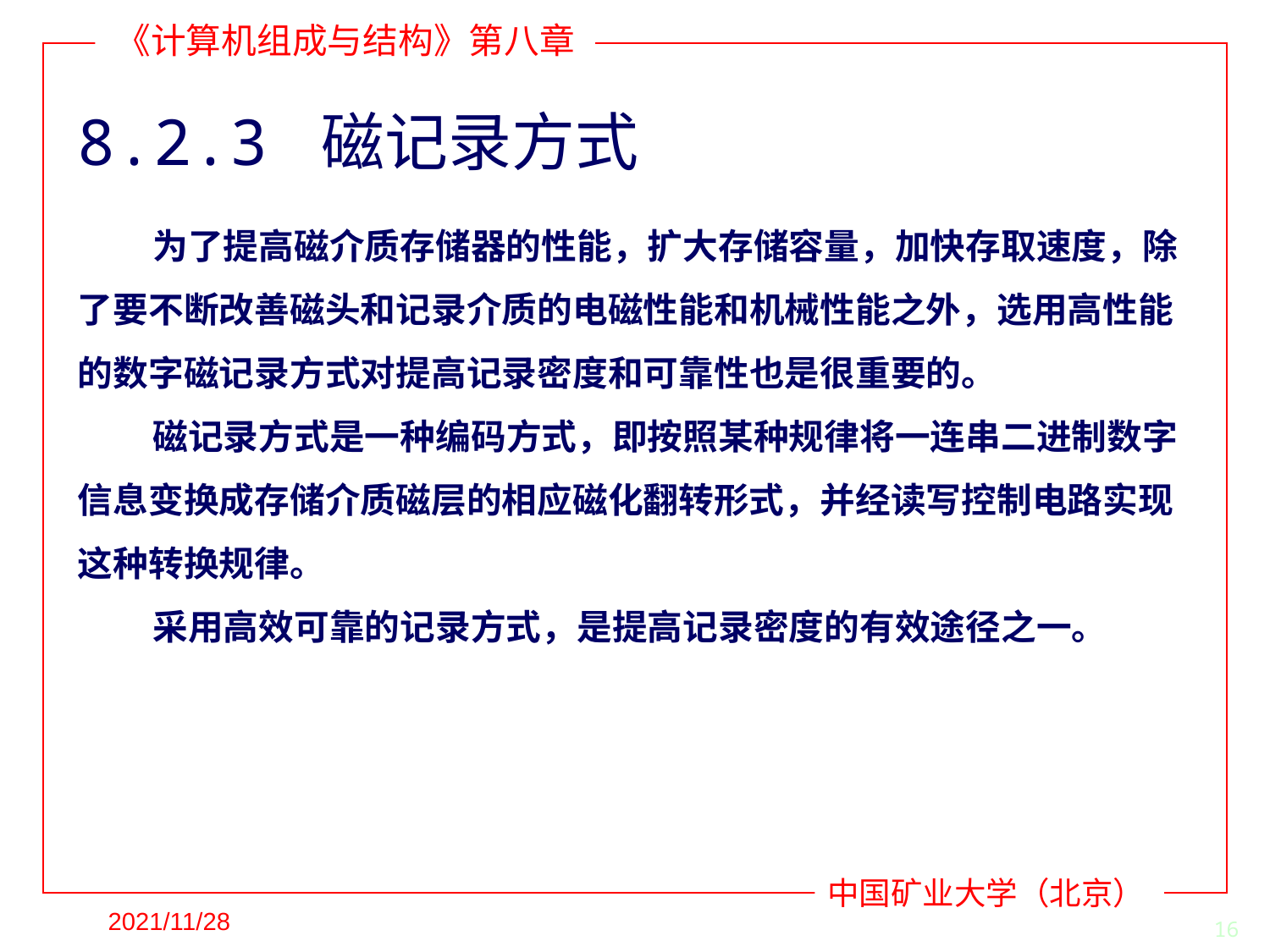

# 8.2.3 磁记录方式
为了提高磁介质存储器的性能，扩大存储容量，加快存取速度，除了要不断改善磁头和记录介质的电磁性能和机械性能之外，选用高性能的数字磁记录方式对提高记录密度和可靠性也是很重要的。
磁记录方式是一种编码方式，即按照某种规律将一连串二进制数字信息变换成存储介质磁层的相应磁化翻转形式，并经读写控制电路实现这种转换规律。
采用高效可靠的记录方式，是提高记录密度的有效途径之一。

2021/11/28